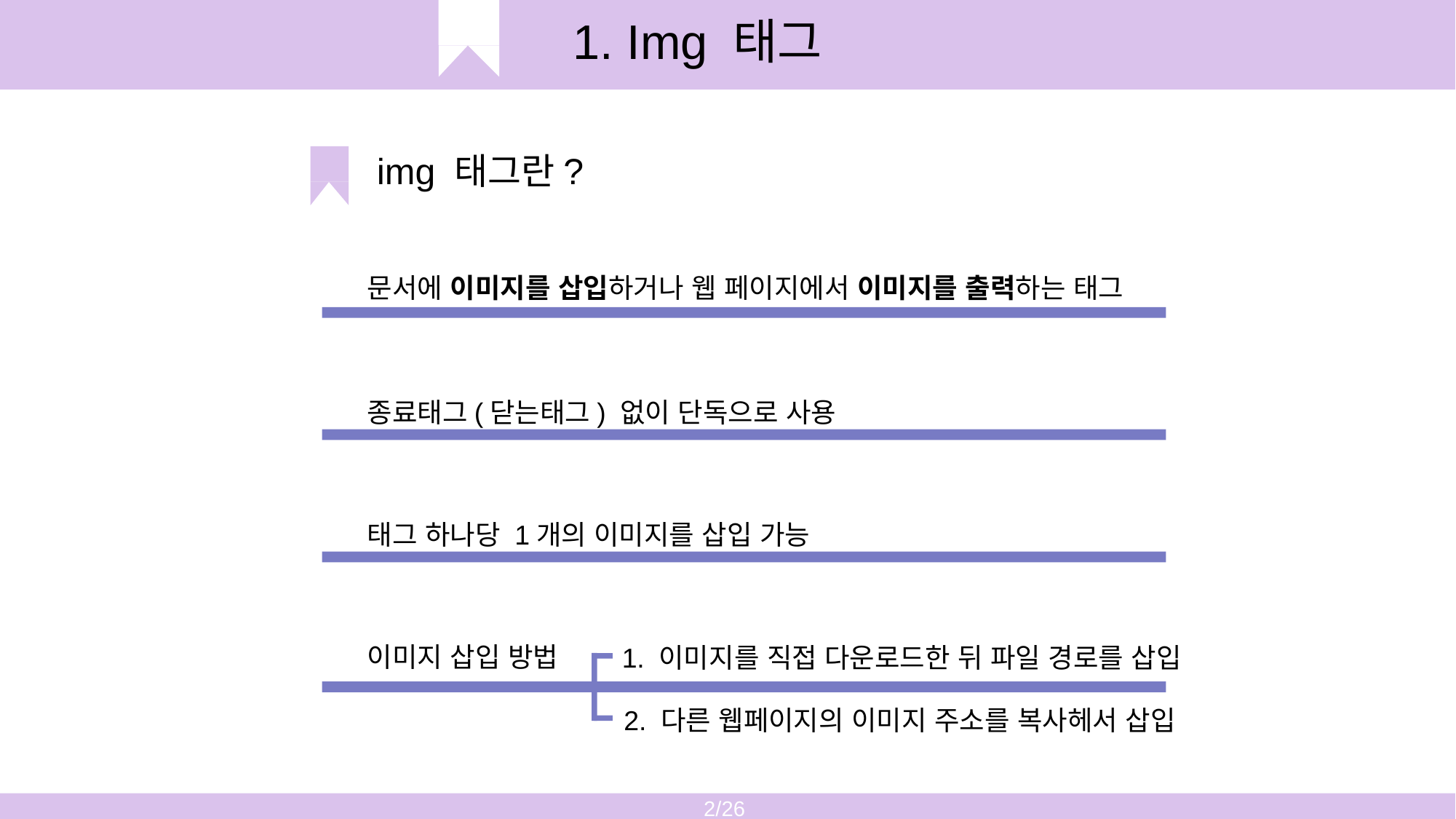

1. Img 태그
 img 태그란?

문서에 이미지를 삽입하거나 웹 페이지에서 이미지를 출력하는 태그

종료태그(닫는태그) 없이 단독으로 사용

태그 하나당 1개의 이미지를 삽입 가능

이미지 삽입 방법
1. 이미지를 직접 다운로드한 뒤 파일 경로를 삽입

2. 다른 웹페이지의 이미지 주소를 복사헤서 삽입
2/26